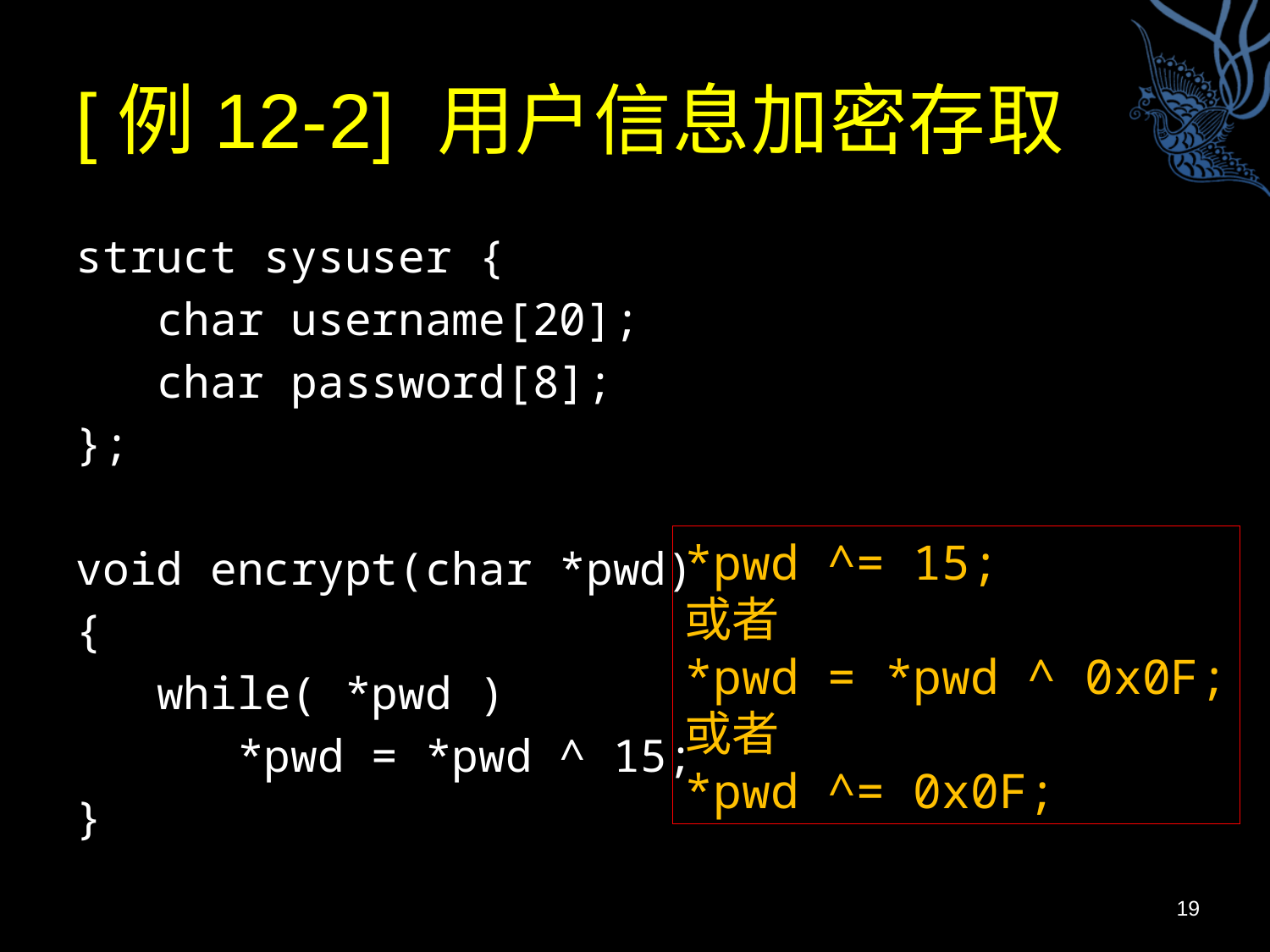

# [例12-2] 用户信息加密存取
struct sysuser {
   char username[20];
   char password[8];
};

void encrypt(char *pwd)
{
   while( *pwd )
      *pwd = *pwd ^ 15;
}

*pwd ^= 15;
或者
*pwd = *pwd ^ 0x0F;
或者
*pwd ^= 0x0F;
19